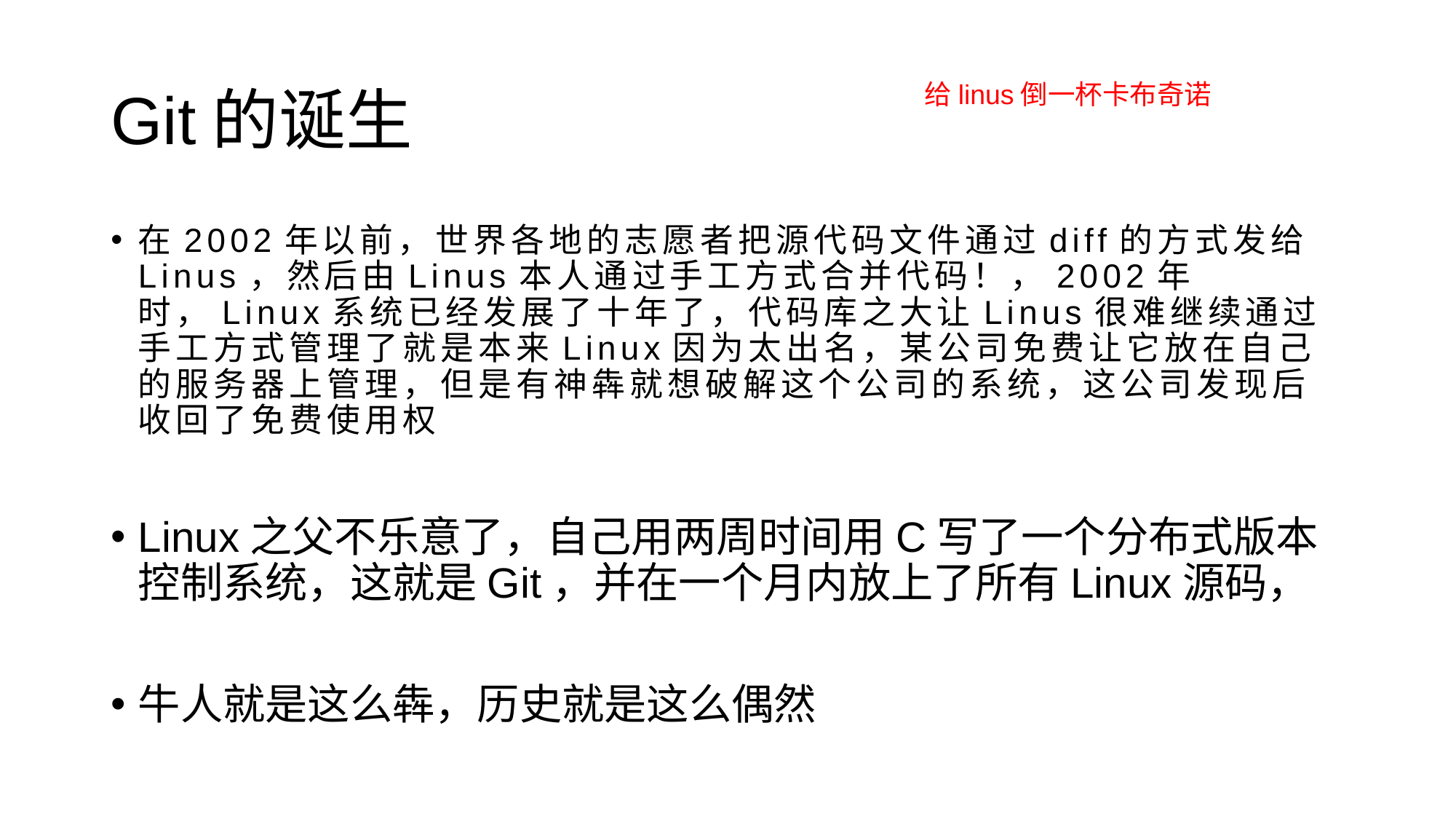

# Git的诞生
给linus倒一杯卡布奇诺
在2002年以前，世界各地的志愿者把源代码文件通过diff的方式发给Linus，然后由Linus本人通过手工方式合并代码！，2002年时，Linux系统已经发展了十年了，代码库之大让Linus很难继续通过手工方式管理了就是本来Linux因为太出名，某公司免费让它放在自己的服务器上管理，但是有神犇就想破解这个公司的系统，这公司发现后收回了免费使用权

Linux之父不乐意了，自己用两周时间用C写了一个分布式版本控制系统，这就是Git，并在一个月内放上了所有Linux源码，

牛人就是这么犇，历史就是这么偶然